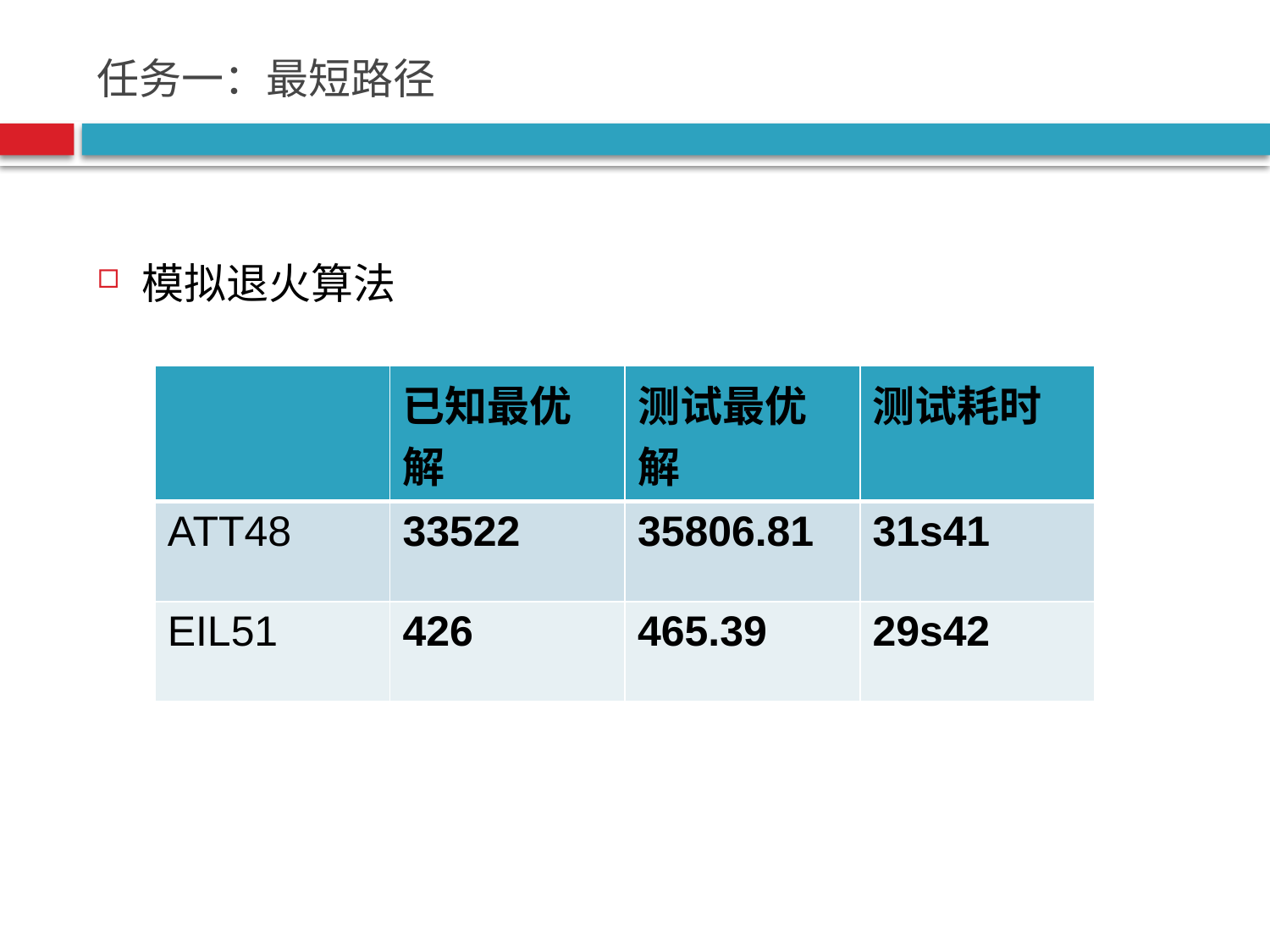

# 任务一：最短路径
模拟退火算法

|  | 已知最优解 | 测试最优解 | 测试耗时 |
| --- | --- | --- | --- |
| ATT48 | 33522 | 35806.81 | 31s41 |
| EIL51 | 426 | 465.39 | 29s42 |